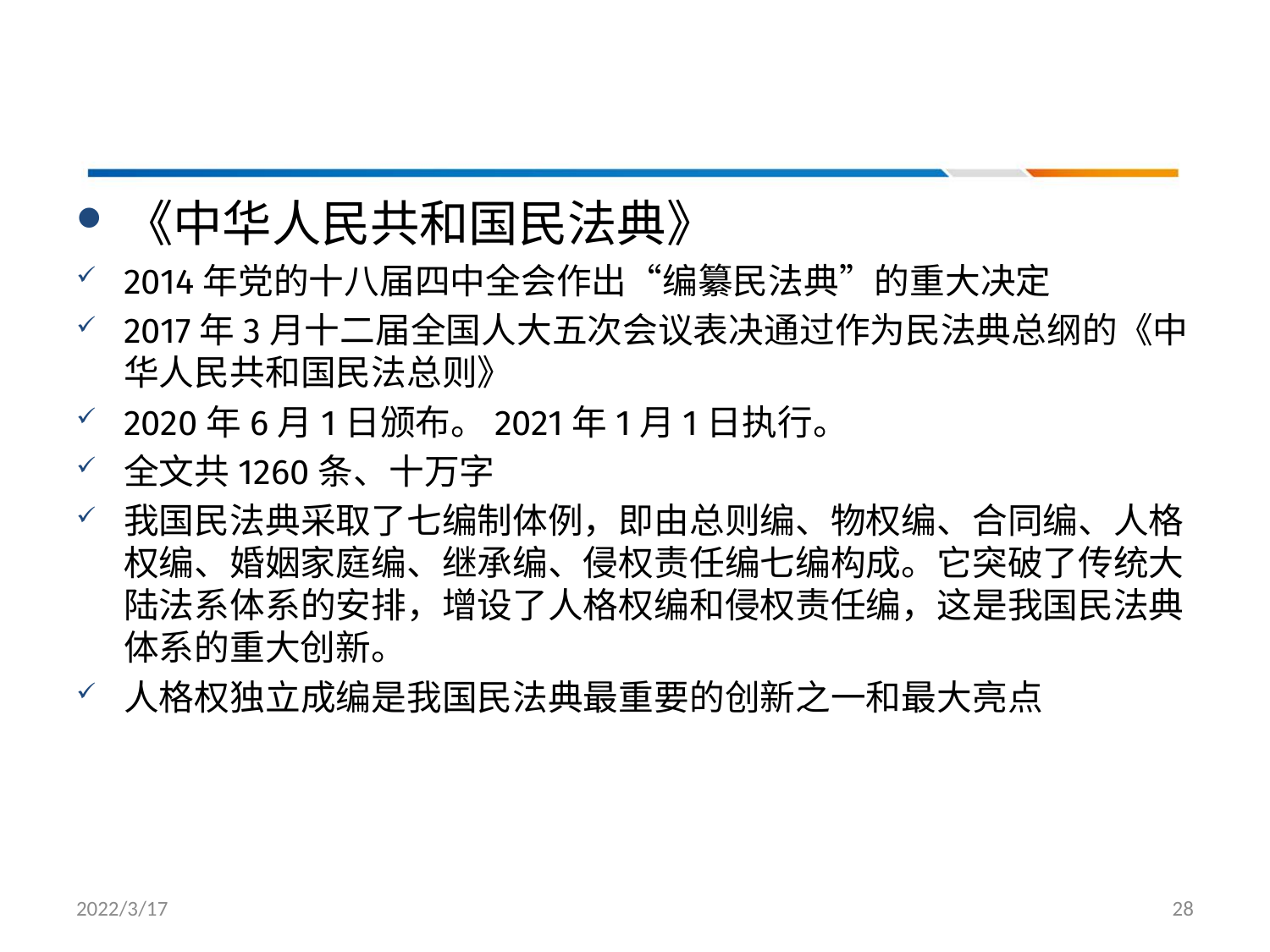

#
《中华人民共和国民法典》
2014年党的十八届四中全会作出“编纂民法典”的重大决定
2017年3月十二届全国人大五次会议表决通过作为民法典总纲的《中华人民共和国民法总则》
2020年6月1日颁布。2021年1月1日执行。
全文共1260条、十万字
我国民法典采取了七编制体例，即由总则编、物权编、合同编、人格权编、婚姻家庭编、继承编、侵权责任编七编构成。它突破了传统大陆法系体系的安排，增设了人格权编和侵权责任编，这是我国民法典体系的重大创新。
人格权独立成编是我国民法典最重要的创新之一和最大亮点

2022/3/17

28